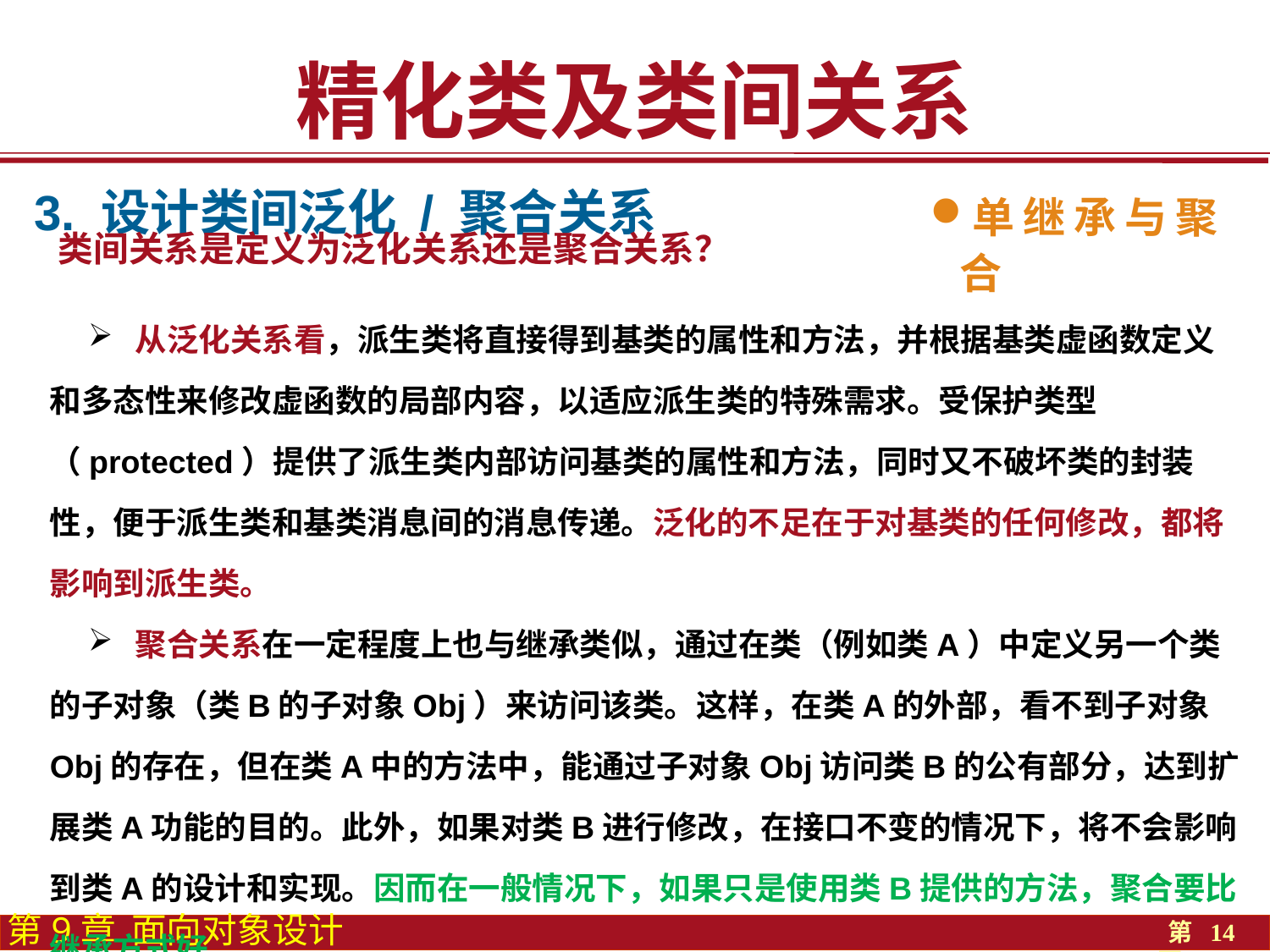

精化类及类间关系
单继承与聚合
3. 设计类间泛化 / 聚合关系
类间关系是定义为泛化关系还是聚合关系？

  从泛化关系看，派生类将直接得到基类的属性和方法，并根据基类虚函数定义和多态性来修改虚函数的局部内容，以适应派生类的特殊需求。受保护类型（protected）提供了派生类内部访问基类的属性和方法，同时又不破坏类的封装性，便于派生类和基类消息间的消息传递。泛化的不足在于对基类的任何修改，都将影响到派生类。
  聚合关系在一定程度上也与继承类似，通过在类（例如类A）中定义另一个类的子对象（类B的子对象Obj）来访问该类。这样，在类A的外部，看不到子对象Obj的存在，但在类A中的方法中，能通过子对象Obj访问类B的公有部分，达到扩展类A功能的目的。此外，如果对类B进行修改，在接口不变的情况下，将不会影响到类A的设计和实现。因而在一般情况下，如果只是使用类B提供的方法，聚合要比继承方式好。